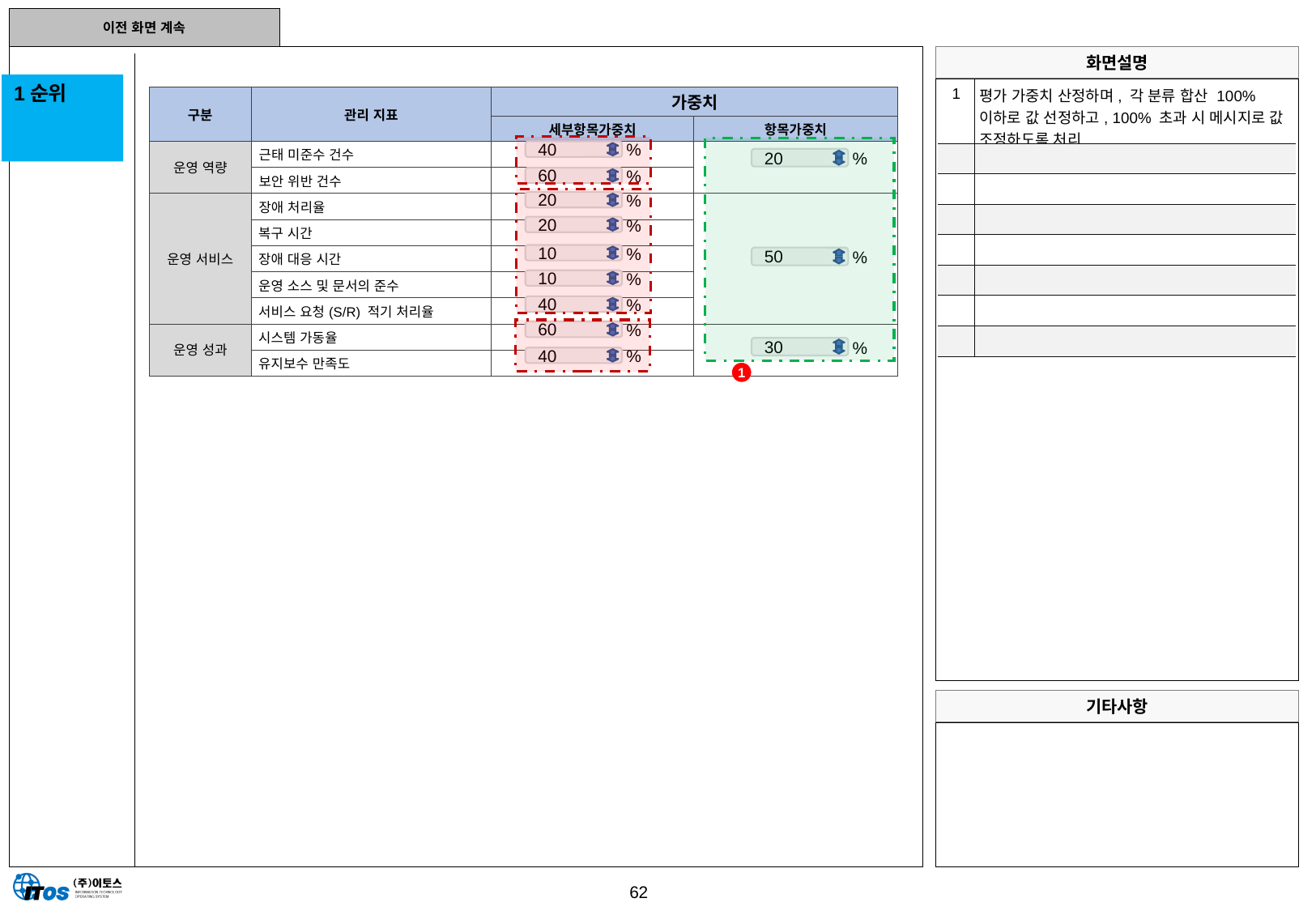

1순위
| 1 | 평가 가중치 산정하며, 각 분류 합산 100% 이하로 값 선정하고, 100% 초과 시 메시지로 값 조정하도록 처리 |
| --- | --- |
|  |  |
|  |  |
|  |  |
|  |  |
|  |  |
|  |  |
|  |  |
| 구분 | 관리 지표 | 가중치 |  |
| --- | --- | --- | --- |
|  |  | 세부항목가중치 | 항목가중치 |
| 운영 역량 | 근태 미준수 건수 |  |  |
|  | 보안 위반 건수 |  |  |
| 운영 서비스 | 장애 처리율 |  |  |
|  | 복구 시간 |  |  |
|  | 장애 대응 시간 |  |  |
|  | 운영 소스 및 문서의 준수 |  |  |
|  | 서비스 요청(S/R) 적기 처리율 |  |  |
| 운영 성과 | 시스템 가동율 |  |  |
|  | 유지보수 만족도 |  |  |
%
40

%
60

%
20

%
20

%
10

%
10

%
40

%
60

%
40

%
20

%
50

%
30

1